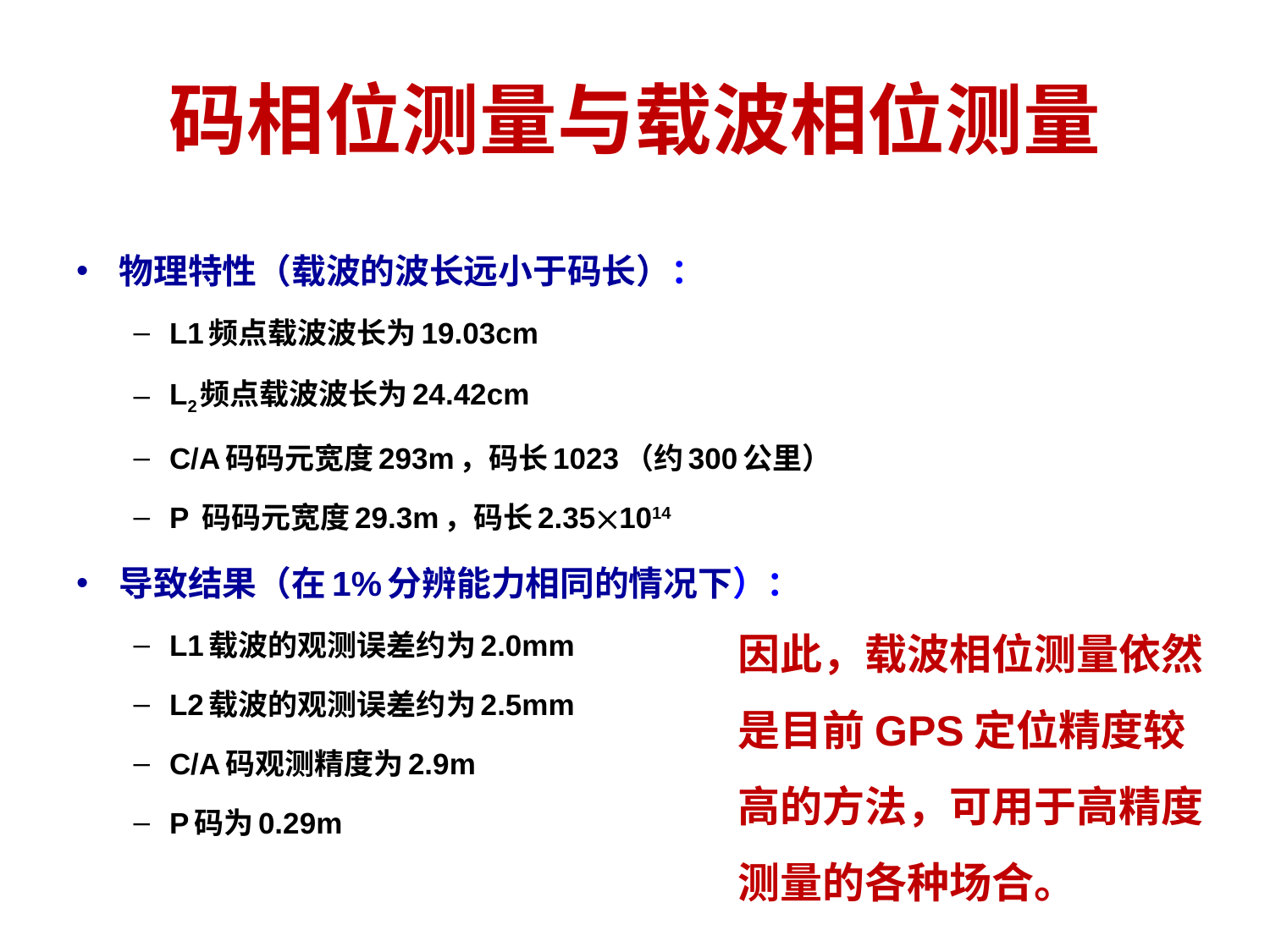

# 码相位测量与载波相位测量
物理特性（载波的波长远小于码长）：
L1频点载波波长为19.03cm
L2频点载波波长为24.42cm
C/A码码元宽度293m，码长1023（约300公里）
P 码码元宽度29.3m，码长2.35×1014
导致结果（在1%分辨能力相同的情况下）：
L1载波的观测误差约为2.0mm
L2载波的观测误差约为2.5mm
C/A码观测精度为2.9m
P码为0.29m
因此，载波相位测量依然是目前GPS定位精度较高的方法，可用于高精度测量的各种场合。